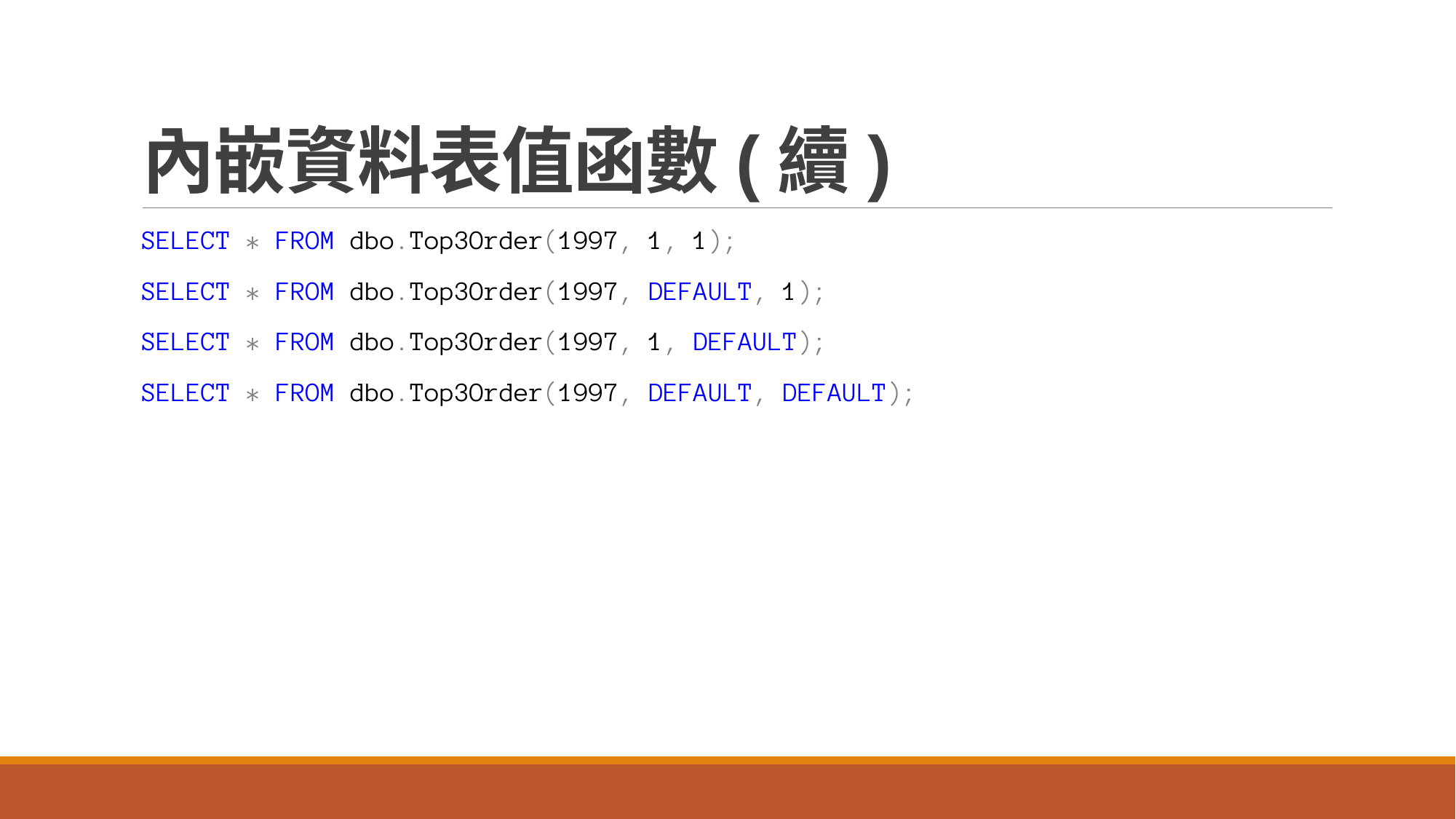

# 內嵌資料表值函數(續)
SELECT * FROM dbo.Top3Order(1997, 1, 1);
SELECT * FROM dbo.Top3Order(1997, DEFAULT, 1);
SELECT * FROM dbo.Top3Order(1997, 1, DEFAULT);
SELECT * FROM dbo.Top3Order(1997, DEFAULT, DEFAULT);